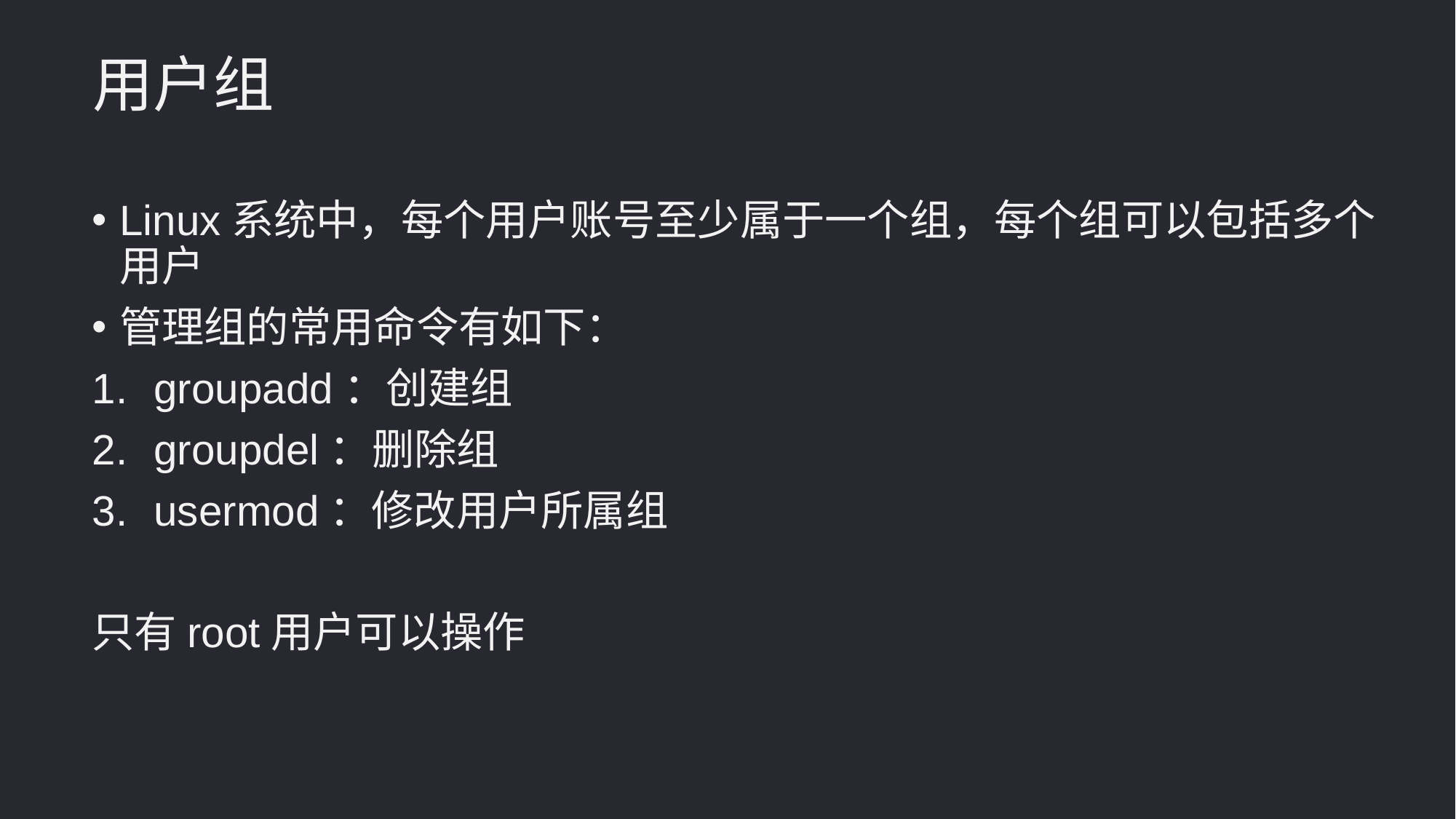

用户组
Linux系统中，每个用户账号至少属于一个组，每个组可以包括多个用户
管理组的常用命令有如下：
groupadd：创建组
groupdel：删除组
usermod：修改用户所属组

只有root用户可以操作